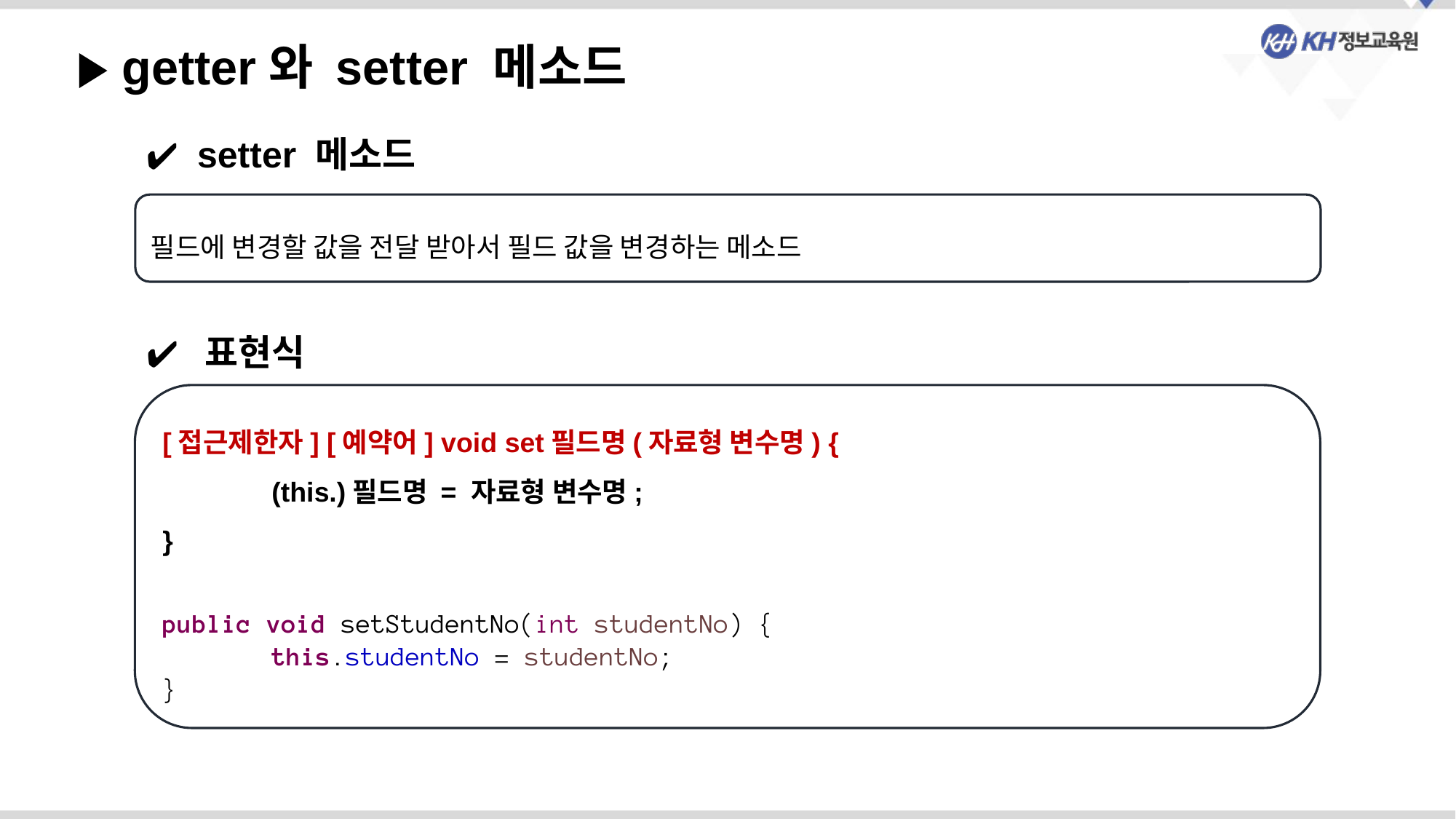

▶ getter와 setter 메소드
 setter 메소드
필드에 변경할 값을 전달 받아서 필드 값을 변경하는 메소드
 표현식
[접근제한자] [예약어] void set필드명(자료형 변수명) {
	(this.)필드명 = 자료형 변수명;
}

public void setStudentNo(int studentNo) {
	this.studentNo = studentNo;
}